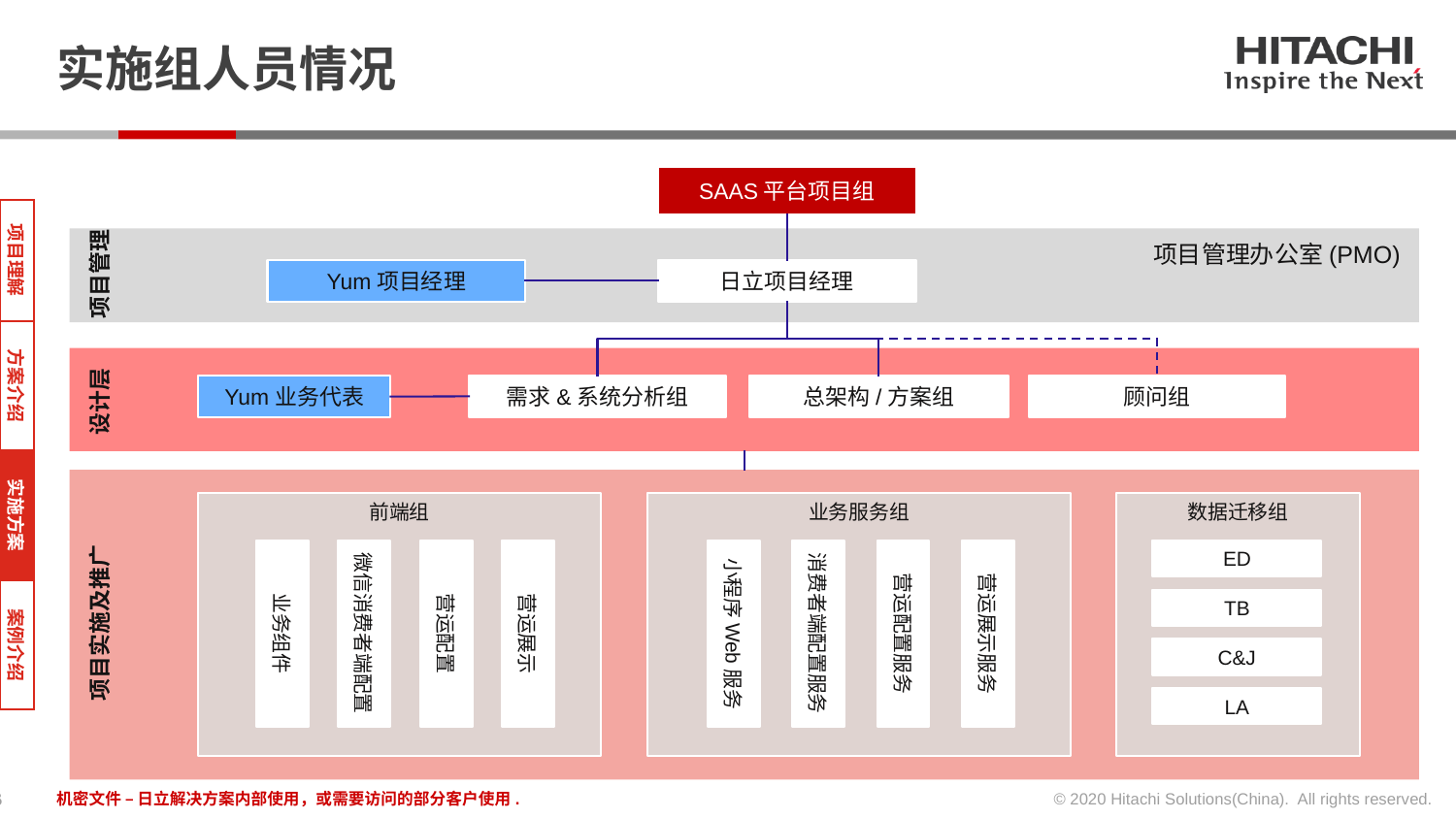

# 实施组人员情况
SAAS平台项目组

项目管理办公室(PMO)
项目理解
项目管理
Yum项目经理
日立项目经理

方案介绍
需求&系统分析组
总架构/方案组
顾问组
Yum业务代表
设计层

前端组
业务服务组
数据迁移组
实施方案
业务组件
ED
营运展示
消费者端配置服务
营运配置服务
营运展示服务
小程序Web服务
微信消费者端配置
营运配置
TB
项目实施及推广
案例介绍
C&J
LA